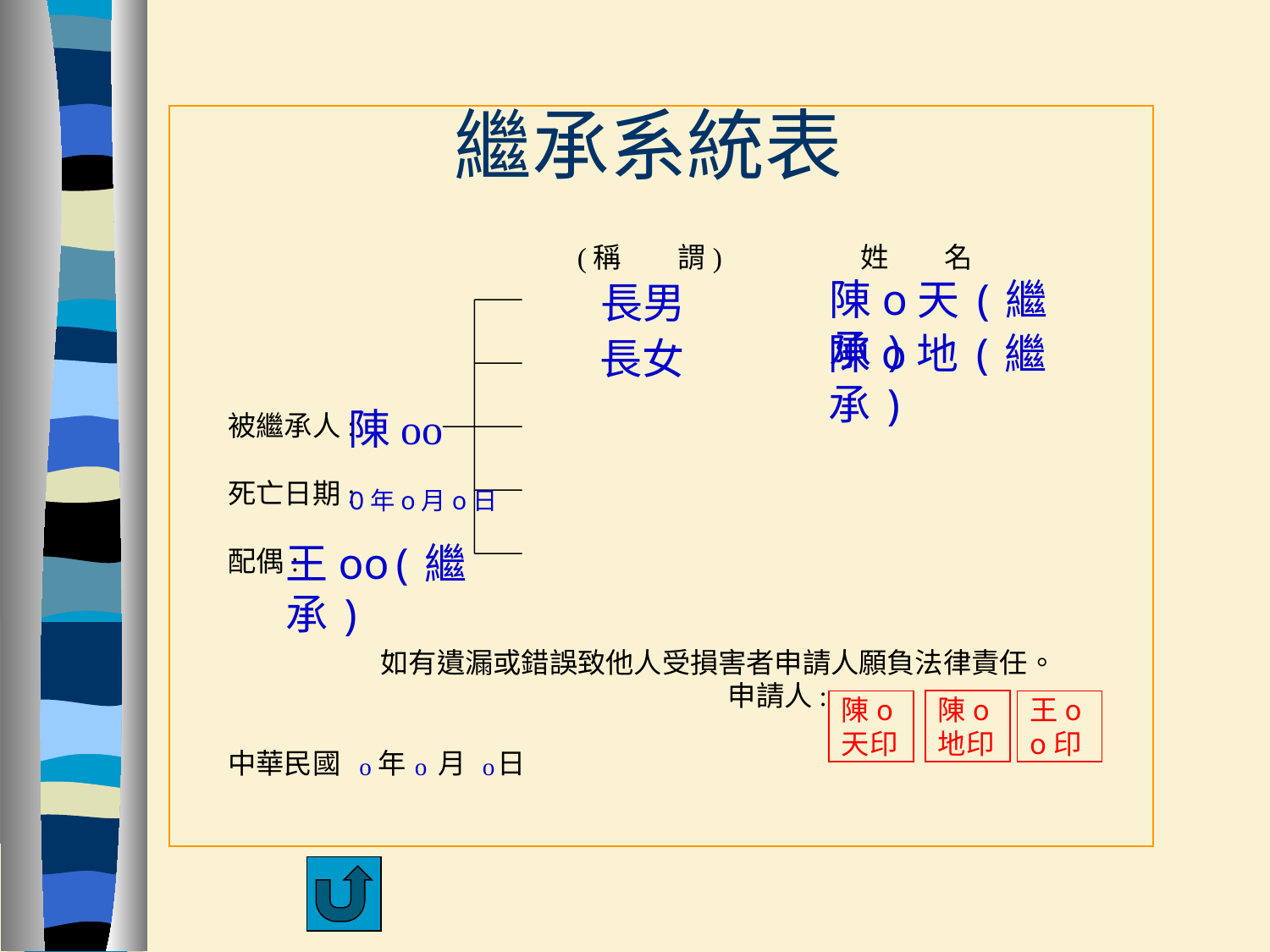

# 繼承系統表

                                                  (稱　　謂)　　　　   姓　　名

被繼承人:

死亡日期:

配偶:

                       如有遺漏或錯誤致他人受損害者申請人願負法律責任。
                 申請人:

中華民國      年     月     日

陳o天(繼承)
長男

陳o地(繼承)
長女
陳oo
O年o月o日
王oo(繼承)
陳o
地印
陳o
天印
王o
o印
o       o         o